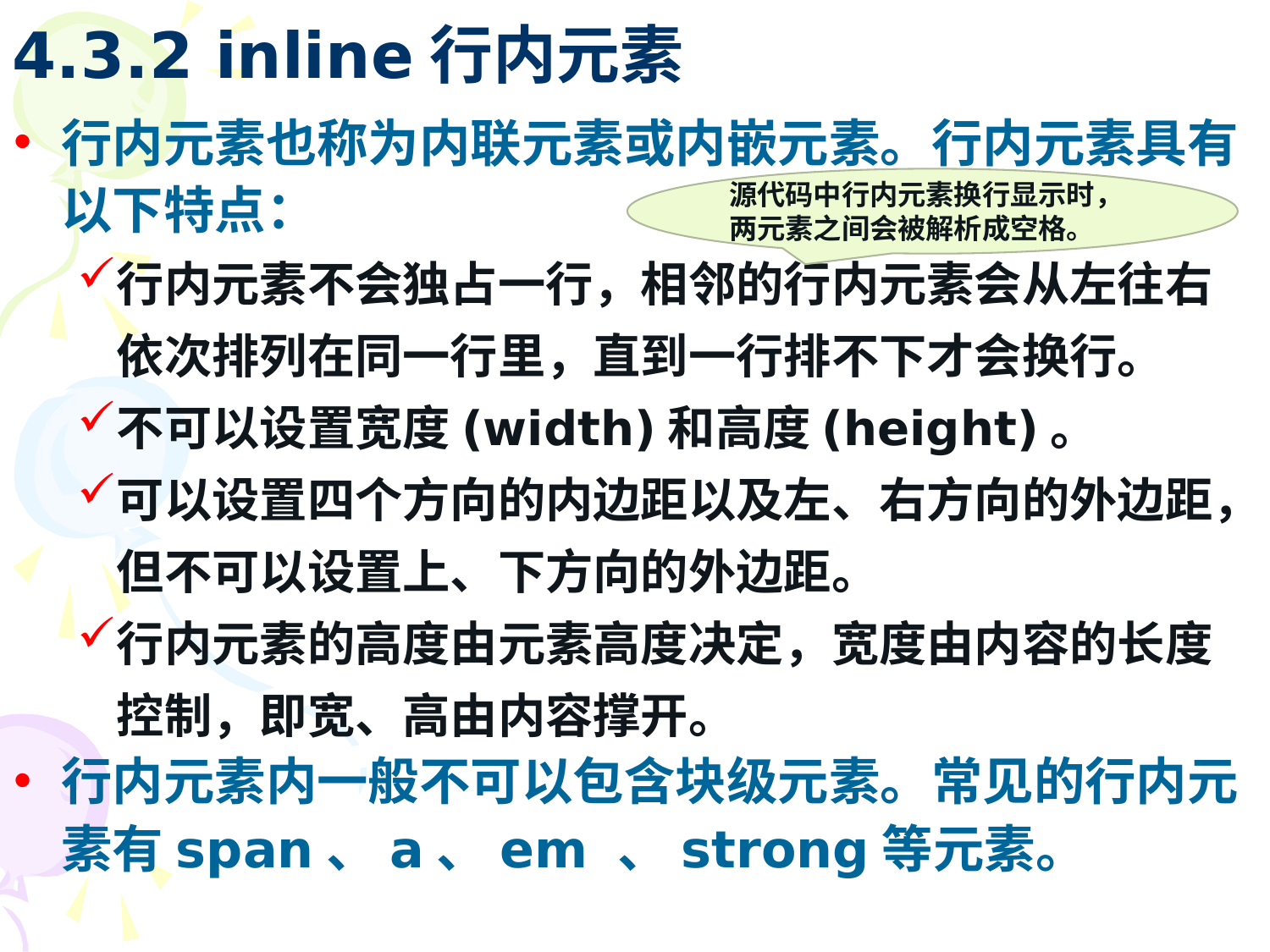

# 4.3.2 inline行内元素
行内元素也称为内联元素或内嵌元素。行内元素具有以下特点：
行内元素不会独占一行，相邻的行内元素会从左往右依次排列在同一行里，直到一行排不下才会换行。
不可以设置宽度(width)和高度(height)。
可以设置四个方向的内边距以及左、右方向的外边距，但不可以设置上、下方向的外边距。
行内元素的高度由元素高度决定，宽度由内容的长度控制，即宽、高由内容撑开。
行内元素内一般不可以包含块级元素。常见的行内元素有span、a、em 、strong等元素。
源代码中行内元素换行显示时，两元素之间会被解析成空格。